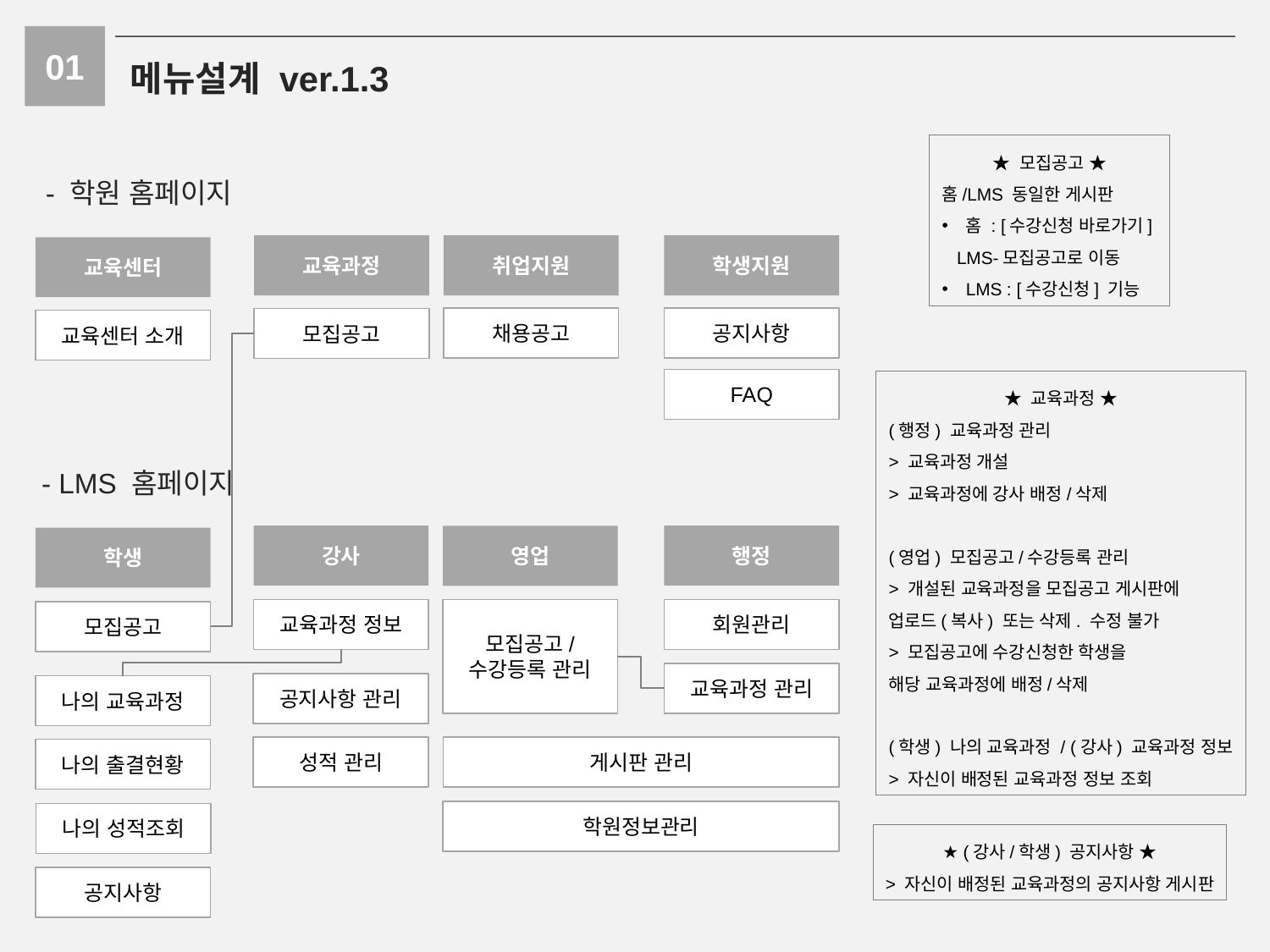

01
메뉴설계 ver.1.3
★ 모집공고 ★
홈/LMS 동일한 게시판
홈 : [수강신청 바로가기]
   LMS-모집공고로 이동
LMS : [수강신청] 기능
- 학원 홈페이지
교육과정
취업지원
학생지원
교육센터
공지사항
채용공고
모집공고
교육센터 소개
FAQ
★ 교육과정 ★
(행정) 교육과정 관리
> 교육과정 개설
> 교육과정에 강사 배정/삭제

(영업) 모집공고/수강등록 관리
> 개설된 교육과정을 모집공고 게시판에
업로드(복사) 또는 삭제. 수정 불가
> 모집공고에 수강신청한 학생을
해당 교육과정에 배정/삭제

(학생) 나의 교육과정 / (강사) 교육과정 정보
> 자신이 배정된 교육과정 정보 조회
- LMS 홈페이지
강사
행정
영업
학생
모집공고/
수강등록 관리
교육과정 정보
회원관리
모집공고
교육과정 관리
공지사항 관리
나의 교육과정
게시판 관리
성적 관리
나의 출결현황
학원정보관리
나의 성적조회
★ (강사/학생) 공지사항 ★
> 자신이 배정된 교육과정의 공지사항 게시판
공지사항